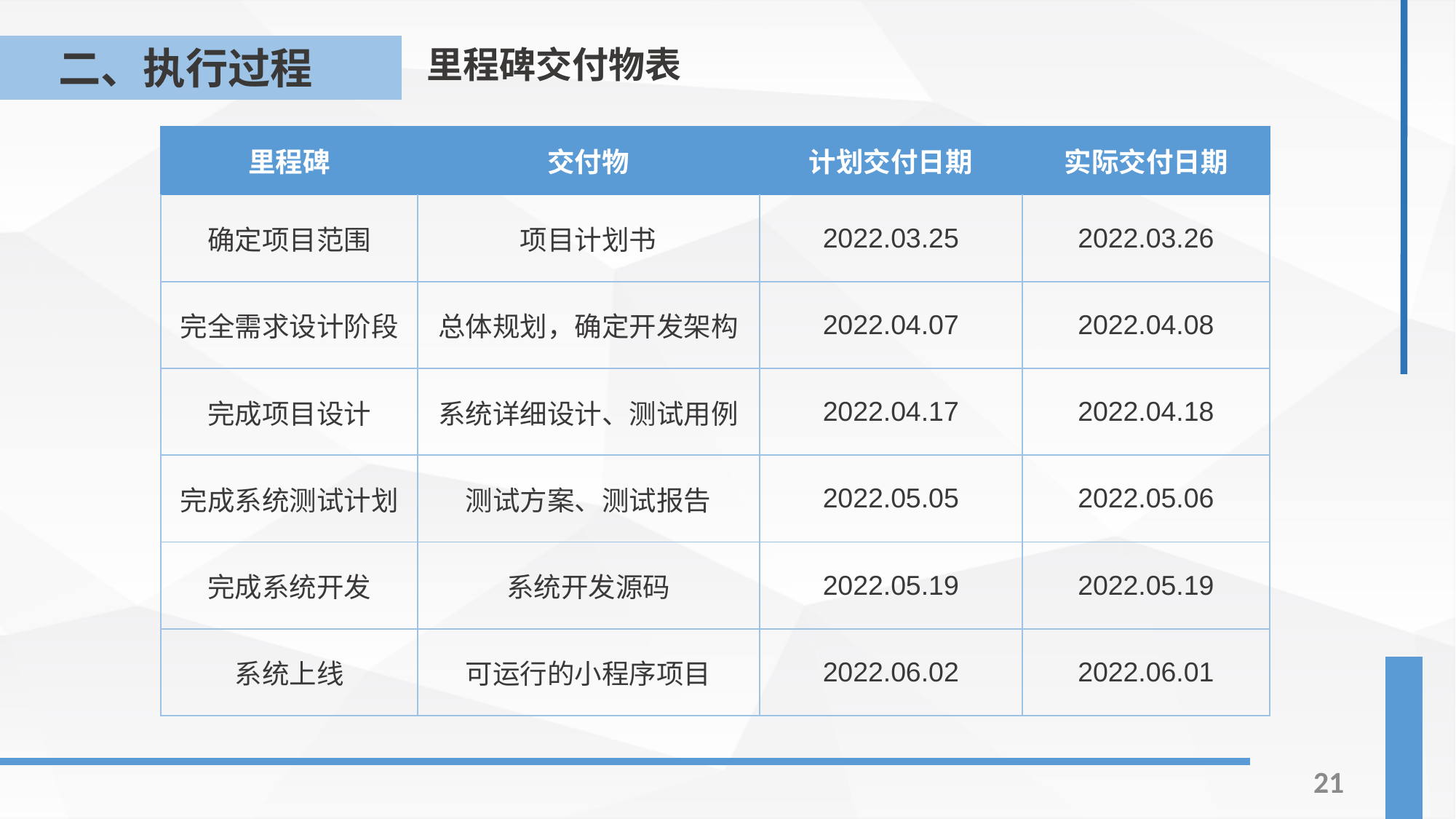

里程碑交付物表
二、执行过程
| 里程碑 | 交付物 | 计划交付日期 | 实际交付日期 |
| --- | --- | --- | --- |
| 确定项目范围 | 项目计划书 | 2022.03.25 | 2022.03.26 |
| 完全需求设计阶段 | 总体规划，确定开发架构 | 2022.04.07 | 2022.04.08 |
| 完成项目设计 | 系统详细设计、测试用例 | 2022.04.17 | 2022.04.18 |
| 完成系统测试计划 | 测试方案、测试报告 | 2022.05.05 | 2022.05.06 |
| 完成系统开发 | 系统开发源码 | 2022.05.19 | 2022.05.19 |
| 系统上线 | 可运行的小程序项目 | 2022.06.02 | 2022.06.01 |

21